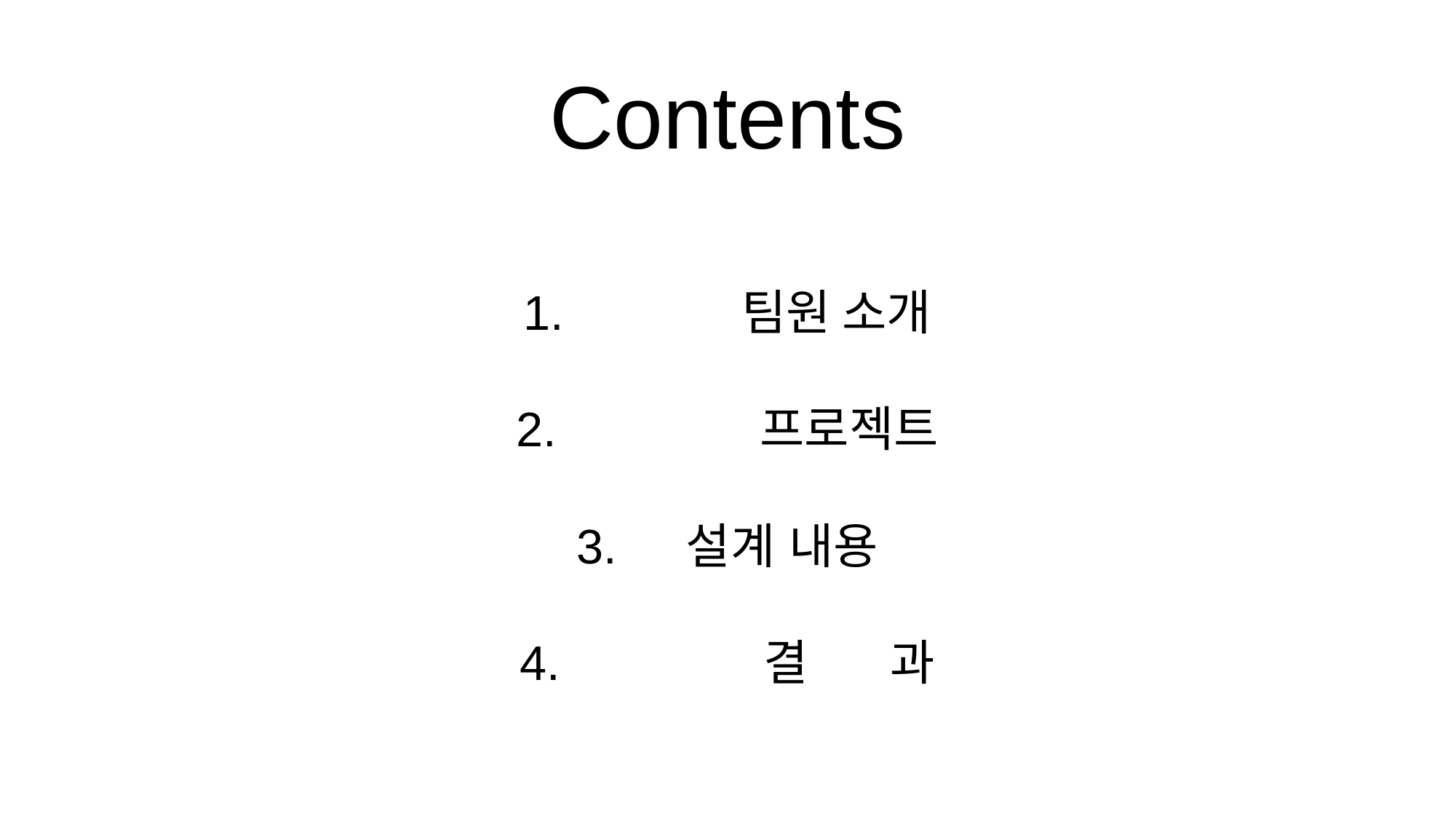

# Contents
1.		팀원 소개

2.	 	 프로젝트

3.  	설계 내용

4.		 결      과